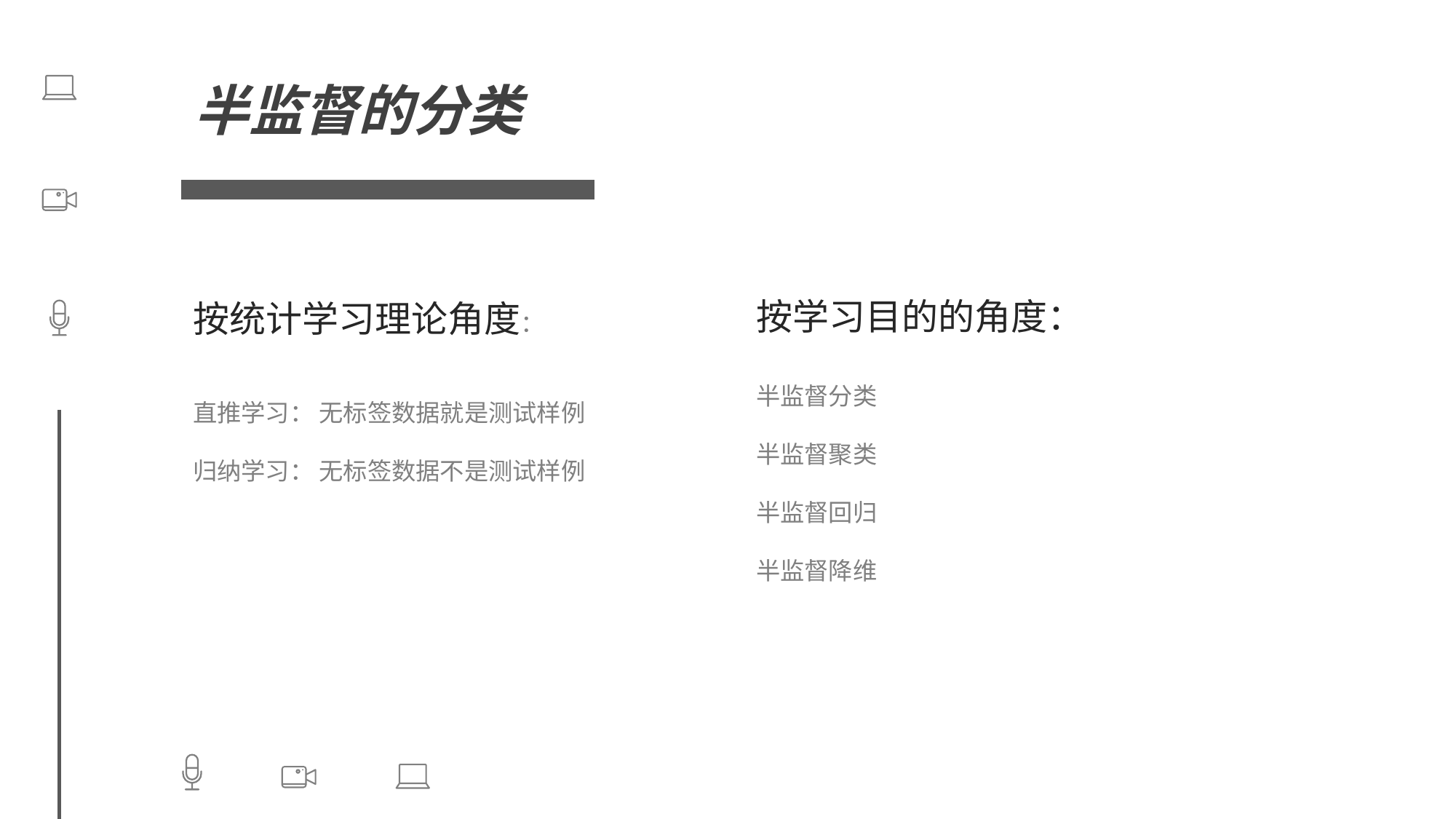

半监督的分类

按学习目的的角度：

半监督分类

半监督聚类

半监督回归

半监督降维

按统计学习理论角度：

直推学习： 无标签数据就是测试样例

归纳学习： 无标签数据不是测试样例